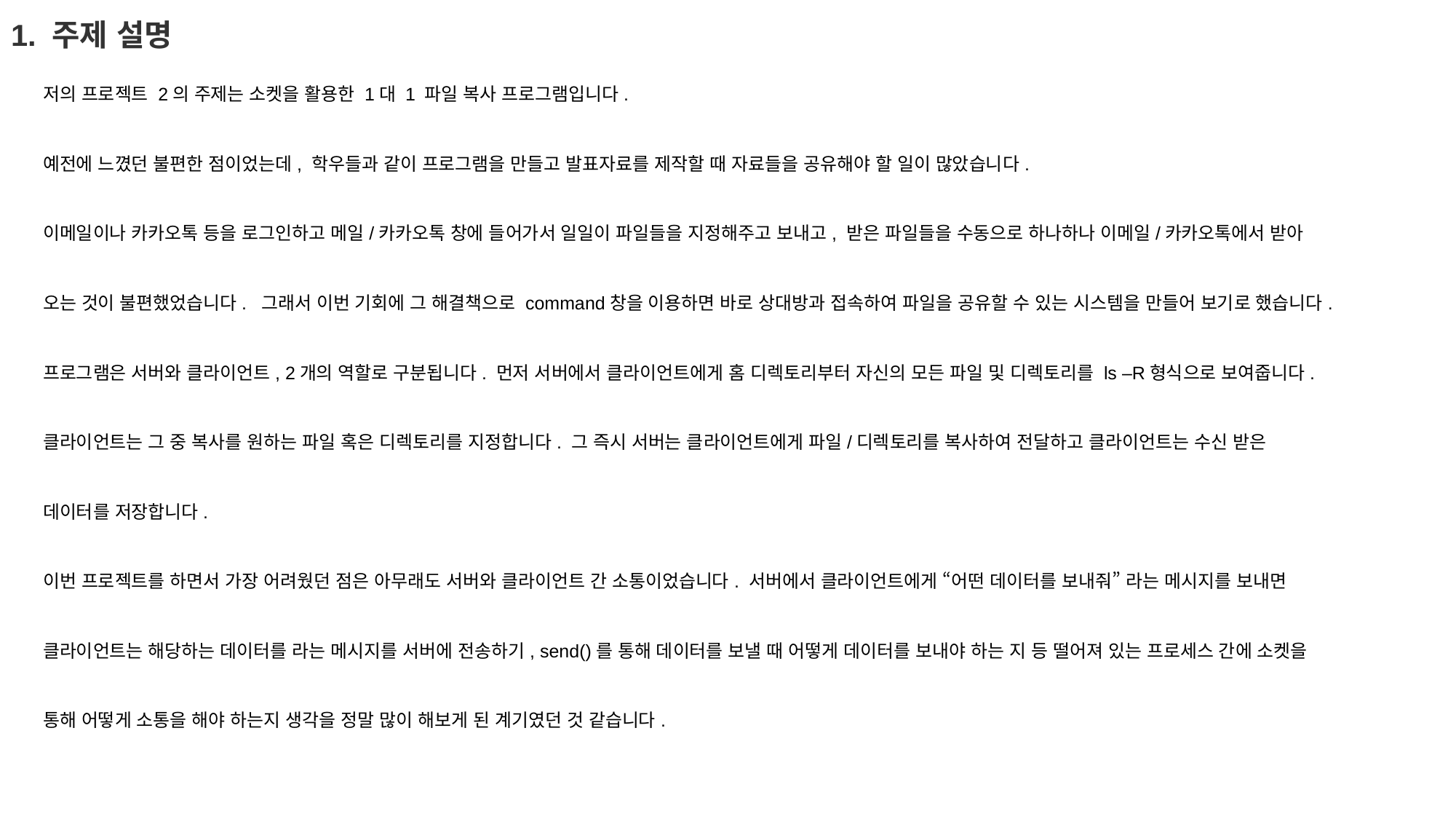

# 1. 주제 설명
저의 프로젝트 2의 주제는 소켓을 활용한 1대 1 파일 복사 프로그램입니다.

예전에 느꼈던 불편한 점이었는데, 학우들과 같이 프로그램을 만들고 발표자료를 제작할 때 자료들을 공유해야 할 일이 많았습니다.

이메일이나 카카오톡 등을 로그인하고 메일/카카오톡 창에 들어가서 일일이 파일들을 지정해주고 보내고, 받은 파일들을 수동으로 하나하나 이메일/카카오톡에서 받아

오는 것이 불편했었습니다.  그래서 이번 기회에 그 해결책으로 command창을 이용하면 바로 상대방과 접속하여 파일을 공유할 수 있는 시스템을 만들어 보기로 했습니다.

프로그램은 서버와 클라이언트, 2개의 역할로 구분됩니다. 먼저 서버에서 클라이언트에게 홈 디렉토리부터 자신의 모든 파일 및 디렉토리를 ls –R형식으로 보여줍니다.

클라이언트는 그 중 복사를 원하는 파일 혹은 디렉토리를 지정합니다. 그 즉시 서버는 클라이언트에게 파일/디렉토리를 복사하여 전달하고 클라이언트는 수신 받은

데이터를 저장합니다.

이번 프로젝트를 하면서 가장 어려웠던 점은 아무래도 서버와 클라이언트 간 소통이었습니다. 서버에서 클라이언트에게 “어떤 데이터를 보내줘” 라는 메시지를 보내면

클라이언트는 해당하는 데이터를 라는 메시지를 서버에 전송하기, send()를 통해 데이터를 보낼 때 어떻게 데이터를 보내야 하는 지 등 떨어져 있는 프로세스 간에 소켓을

통해 어떻게 소통을 해야 하는지 생각을 정말 많이 해보게 된 계기였던 것 같습니다.